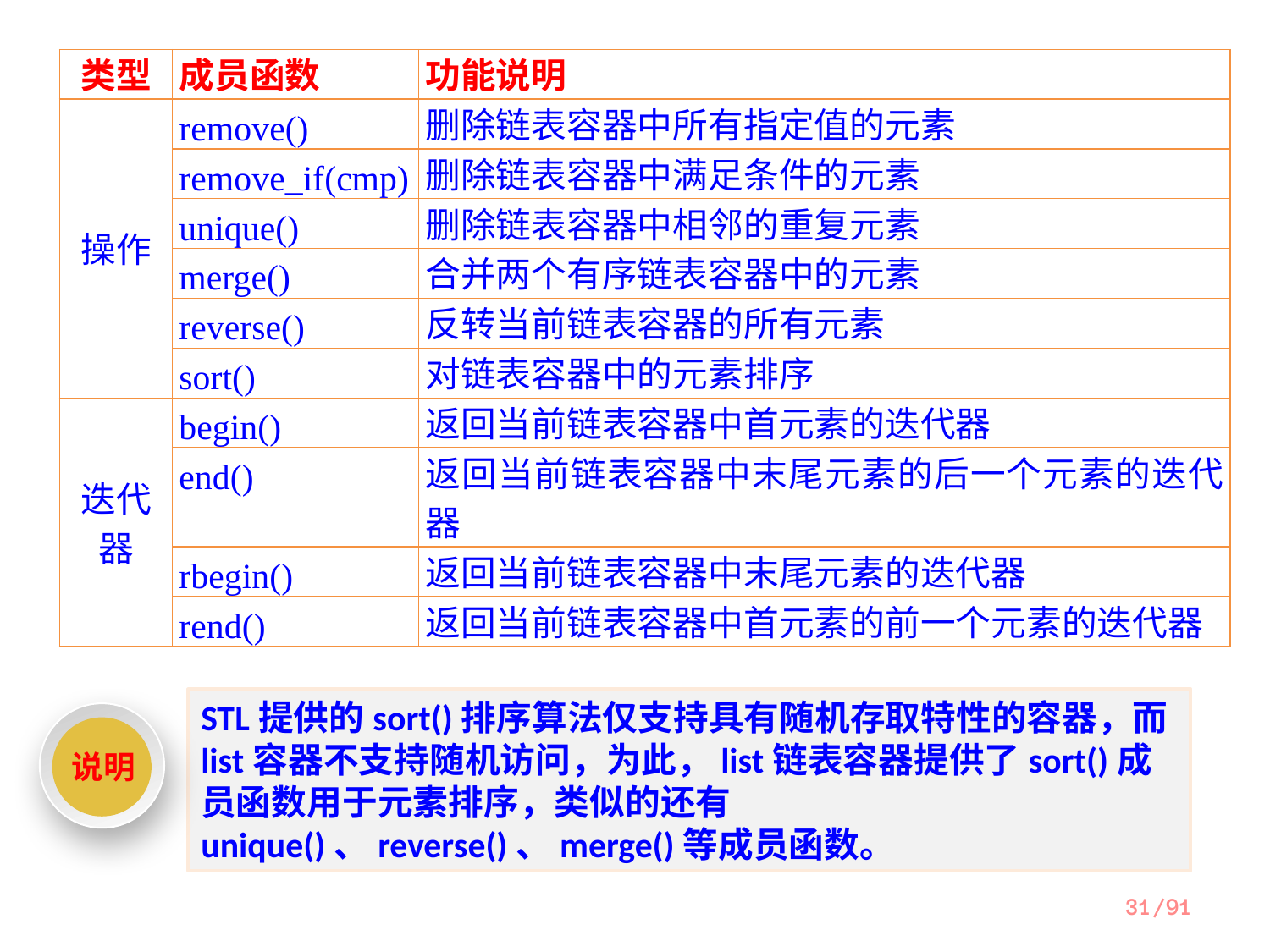

| 类型 | 成员函数 | 功能说明 |
| --- | --- | --- |
| 操作 | remove() | 删除链表容器中所有指定值的元素 |
|  | remove\_if(cmp) | 删除链表容器中满足条件的元素 |
|  | unique() | 删除链表容器中相邻的重复元素 |
|  | merge() | 合并两个有序链表容器中的元素 |
|  | reverse() | 反转当前链表容器的所有元素 |
|  | sort() | 对链表容器中的元素排序 |
| 迭代器 | begin() | 返回当前链表容器中首元素的迭代器 |
|  | end() | 返回当前链表容器中末尾元素的后一个元素的迭代器 |
|  | rbegin() | 返回当前链表容器中末尾元素的迭代器 |
|  | rend() | 返回当前链表容器中首元素的前一个元素的迭代器 |
STL提供的sort()排序算法仅支持具有随机存取特性的容器，而list容器不支持随机访问，为此，list链表容器提供了sort()成员函数用于元素排序，类似的还有unique()、reverse()、merge()等成员函数。

说明
31/91